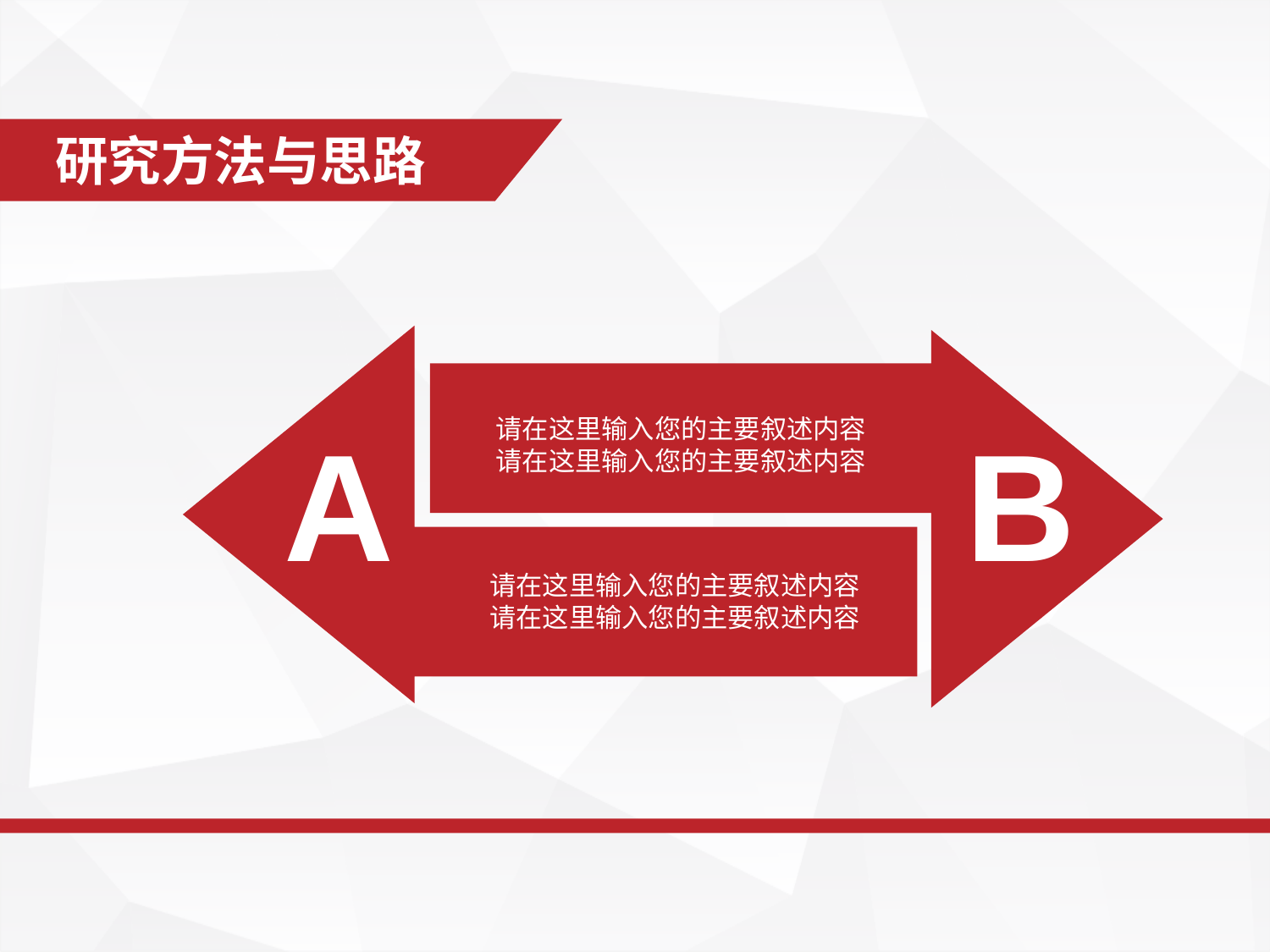

研究方法与思路

  A

  B
请在这里输入您的主要叙述内容
请在这里输入您的主要叙述内容

请在这里输入您的主要叙述内容
请在这里输入您的主要叙述内容